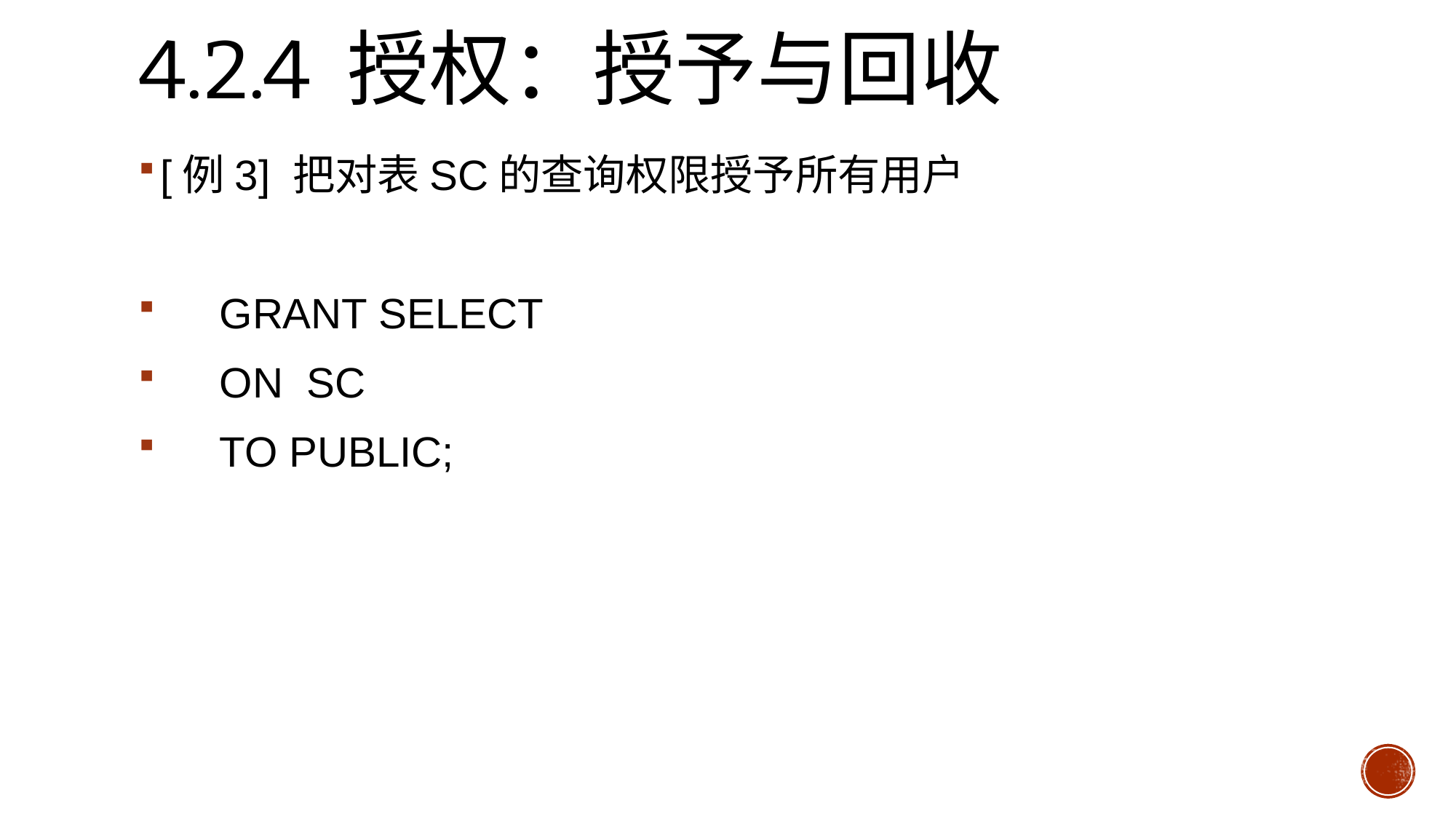

# 4.2.4 授权：授予与回收
[例3] 把对表SC的查询权限授予所有用户

     GRANT SELECT
     ON  SC
     TO PUBLIC;

43